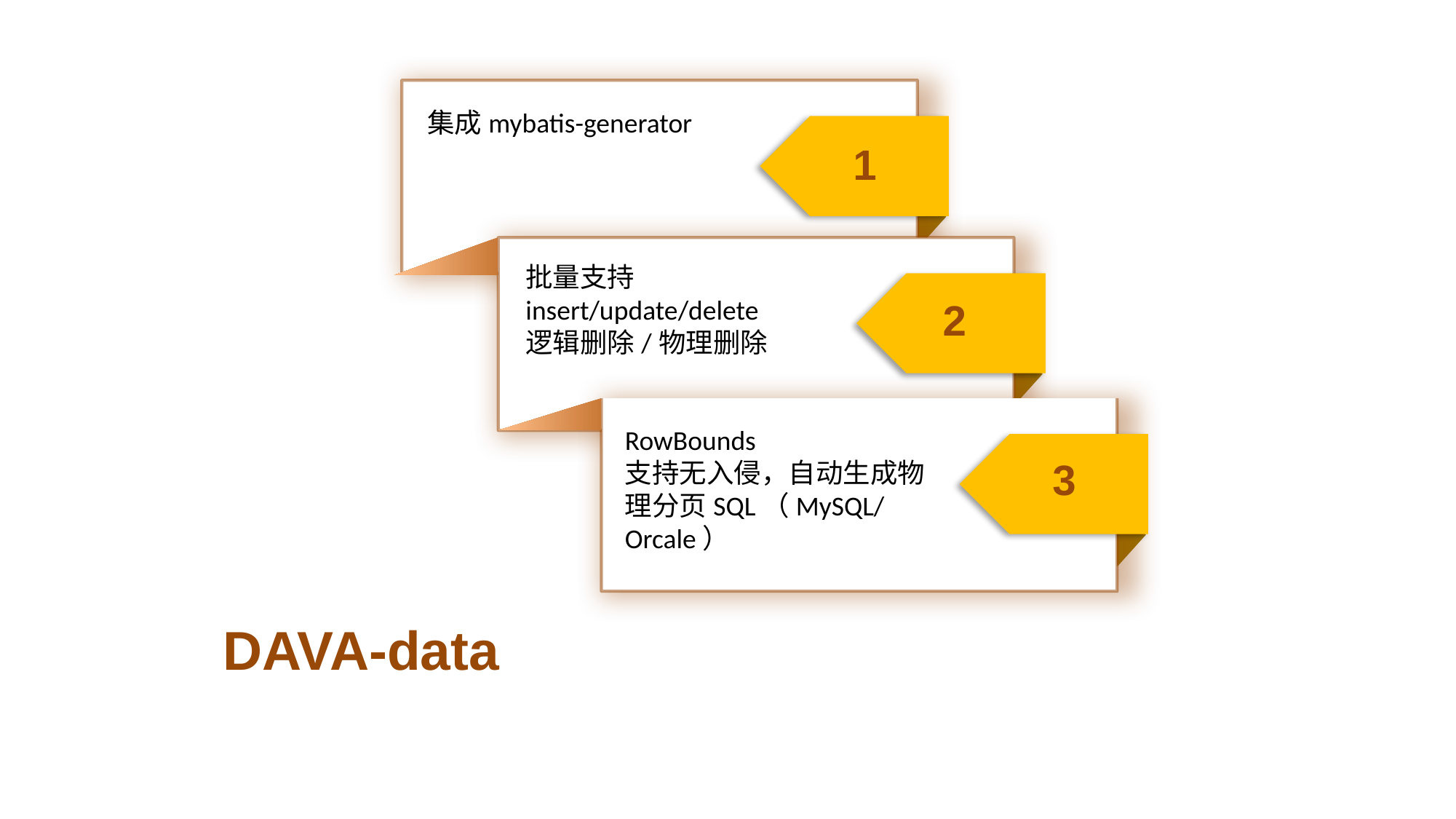

集成mybatis-generator

1

批量支持
insert/update/delete
逻辑删除/物理删除

2

RowBounds
支持无入侵，自动生成物理分页SQL（MySQL/Orcale）

3

DAVA-data